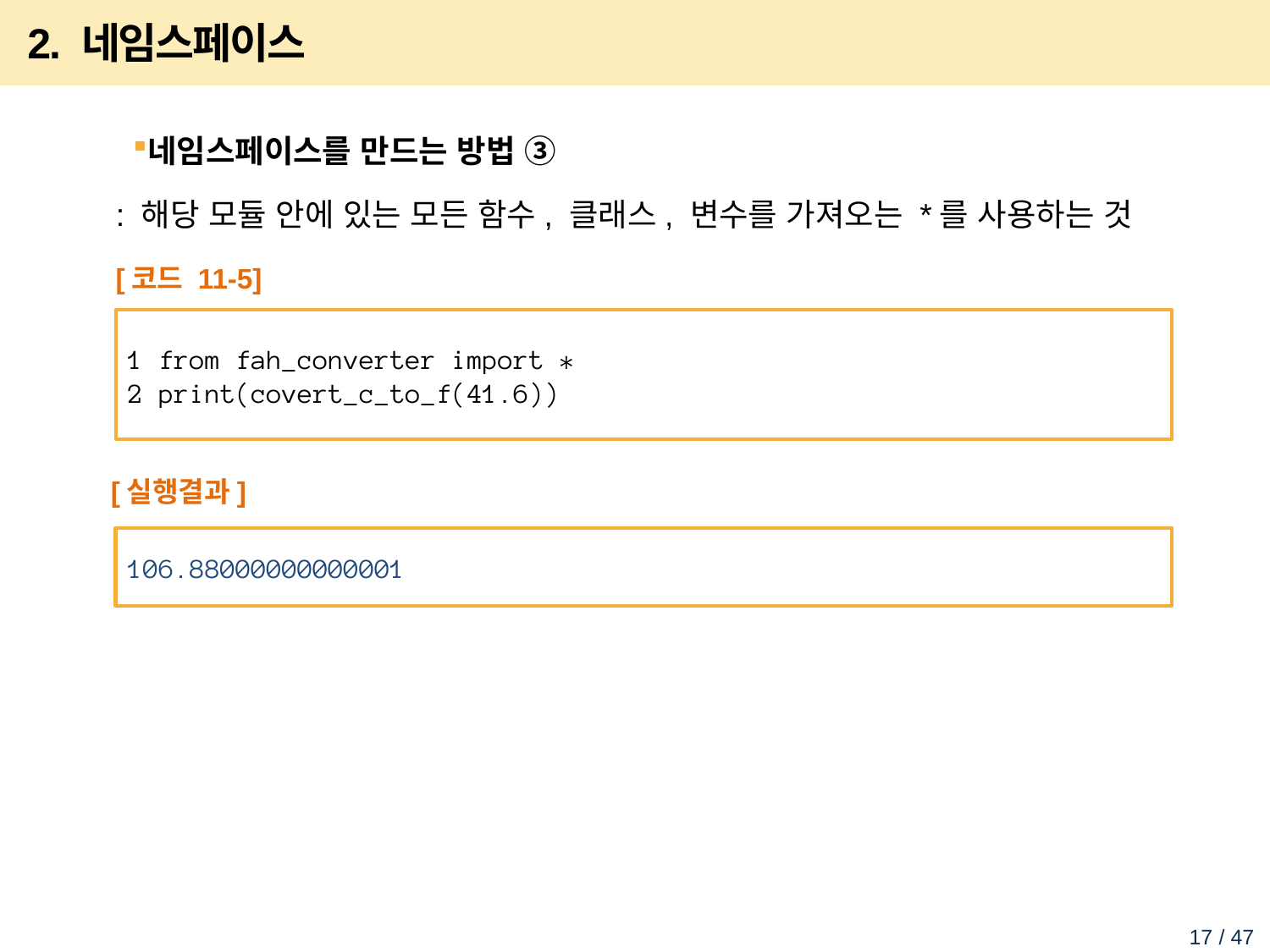

# 2. 네임스페이스
네임스페이스를 만드는 방법 ③
 : 해당 모듈 안에 있는 모든 함수, 클래스, 변수를 가져오는 *를 사용하는 것

[코드 11-5]
1 from fah_converter import *
2 print(covert_c_to_f(41.6))
[실행결과]
106.88000000000001